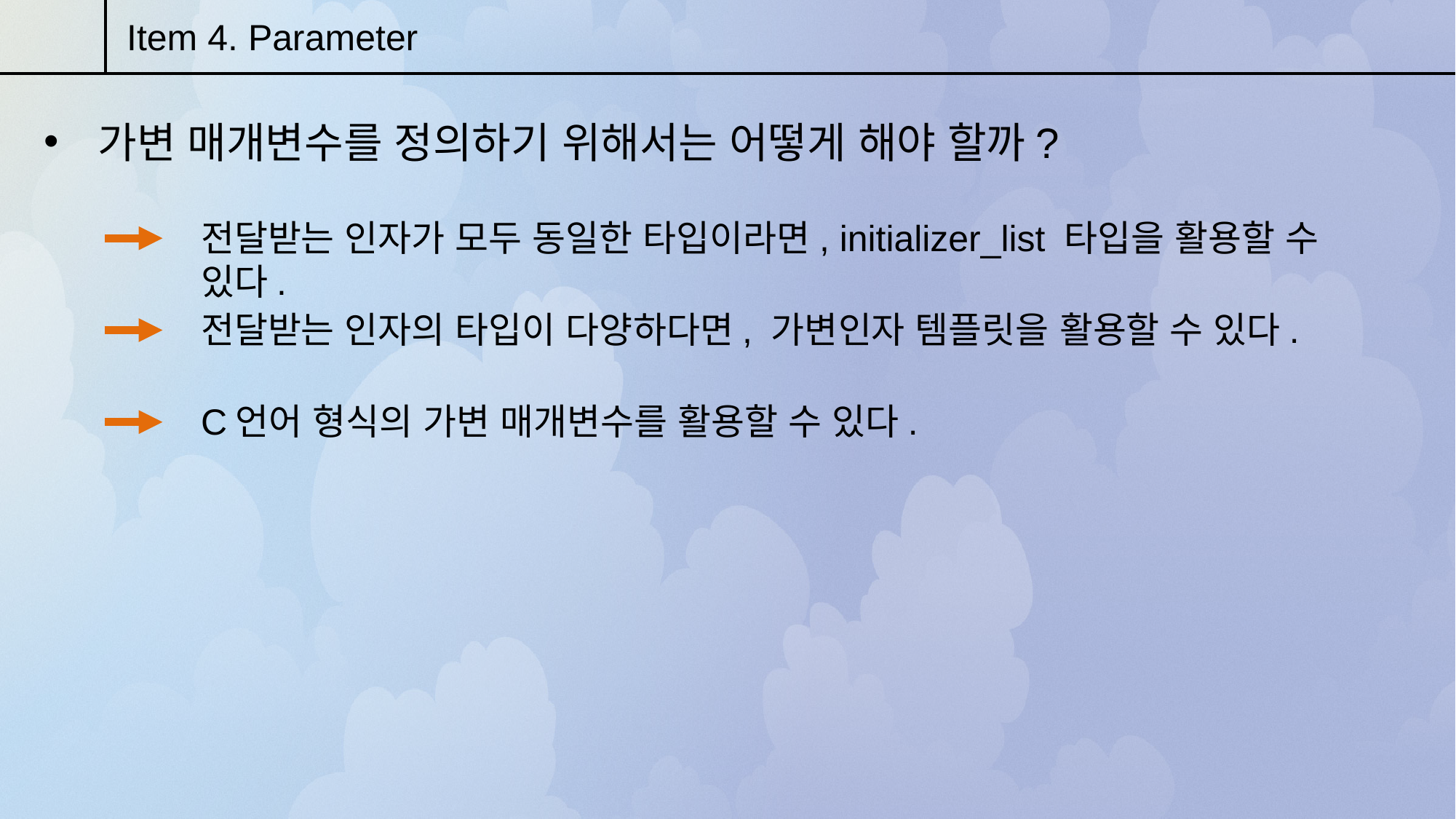

Item 4. Parameter
 가변 매개변수를 정의하기 위해서는 어떻게 해야 할까?
전달받는 인자가 모두 동일한 타입이라면, initializer_list 타입을 활용할 수 있다.
전달받는 인자의 타입이 다양하다면, 가변인자 템플릿을 활용할 수 있다.
C언어 형식의 가변 매개변수를 활용할 수 있다.